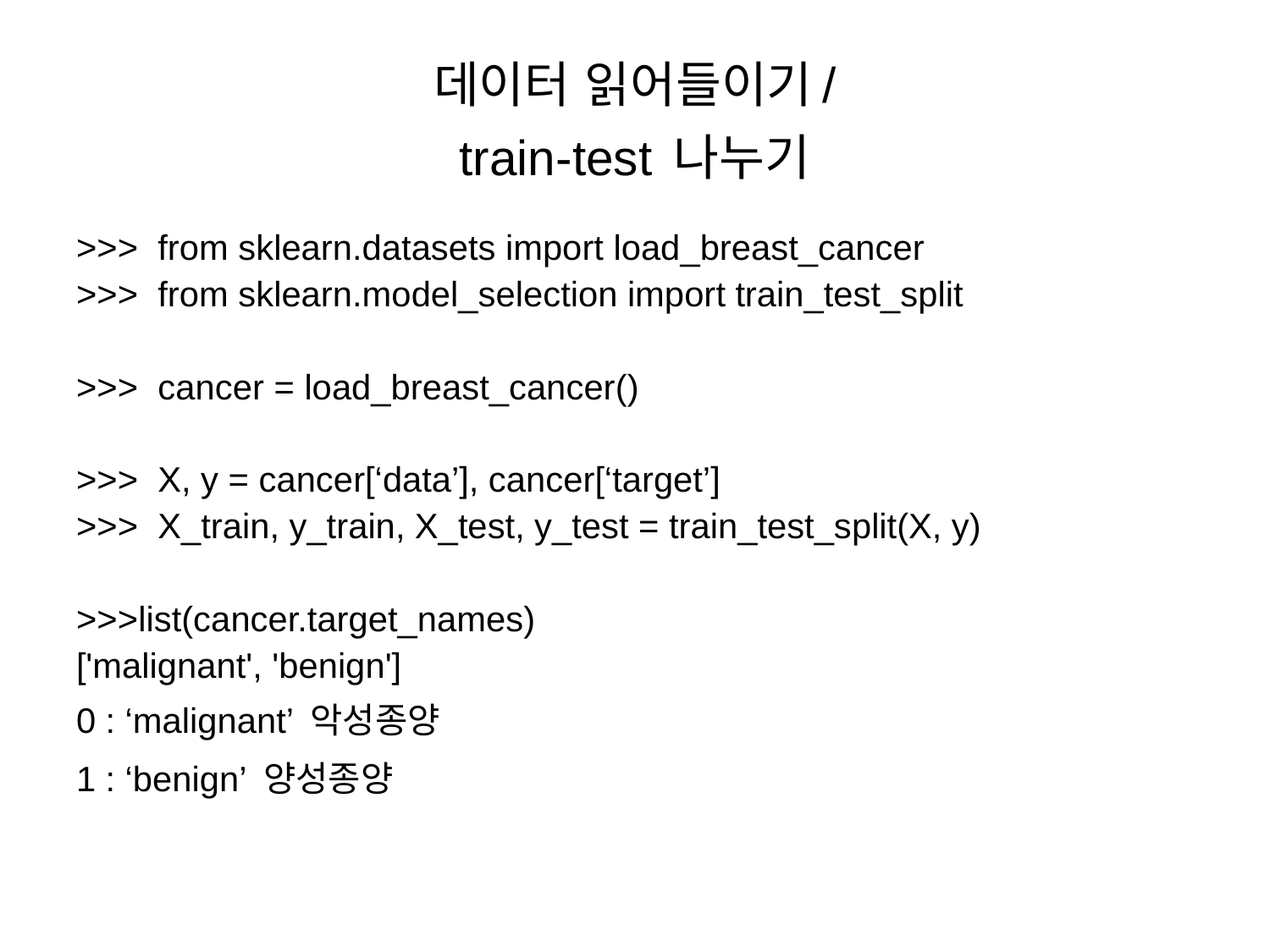

# 데이터 읽어들이기/ train-test 나누기
>>>  from sklearn.datasets import load_breast_cancer
>>>  from sklearn.model_selection import train_test_split

>>>  cancer = load_breast_cancer()

>>>  X, y = cancer[‘data’], cancer[‘target’]
>>>  X_train, y_train, X_test, y_test = train_test_split(X, y)

>>>list(cancer.target_names)
['malignant', 'benign']
0 : ‘malignant’ 악성종양
1 : ‘benign’ 양성종양